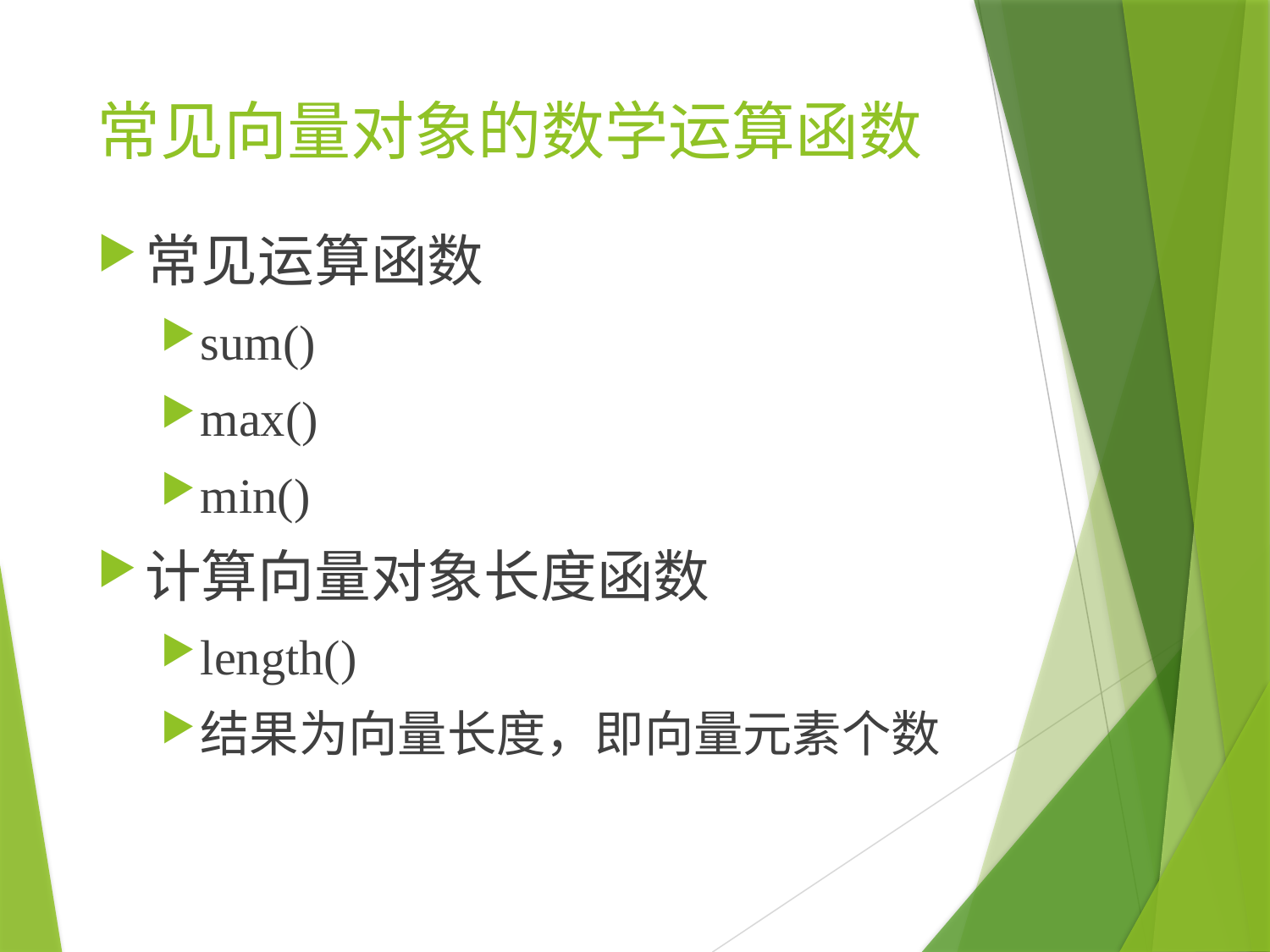

# 常见向量对象的数学运算函数
常见运算函数
sum()
max()
min()
计算向量对象长度函数
length()
结果为向量长度，即向量元素个数